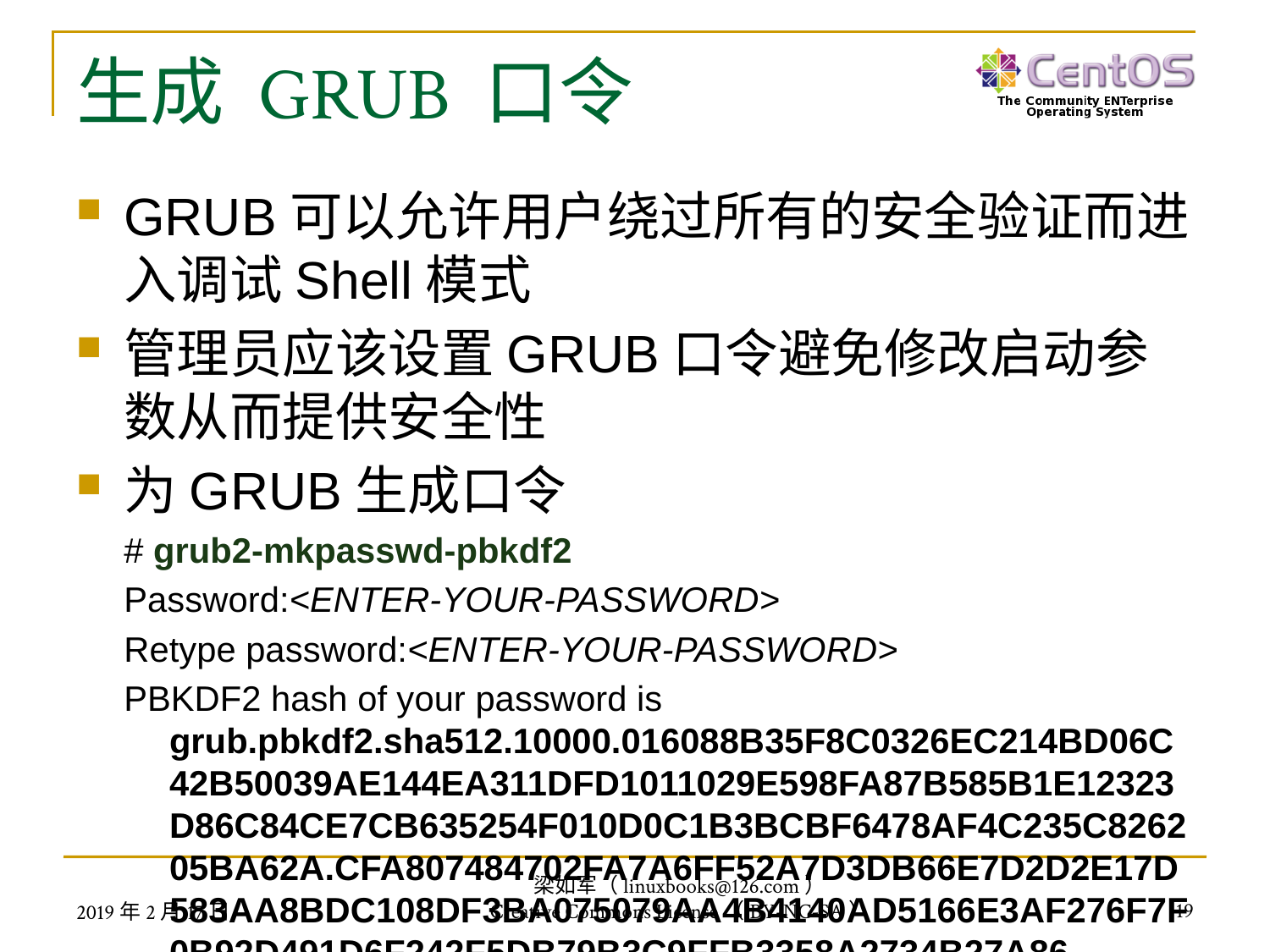

# 生成 GRUB 口令
GRUB可以允许用户绕过所有的安全验证而进入调试Shell模式
管理员应该设置GRUB口令避免修改启动参数从而提供安全性
为GRUB生成口令
# grub2-mkpasswd-pbkdf2
Password:<ENTER-YOUR-PASSWORD>
Retype password:<ENTER-YOUR-PASSWORD>
PBKDF2 hash of your password is grub.pbkdf2.sha512.10000.016088B35F8C0326EC214BD06C42B50039AE144EA311DFD1011029E598FA87B585B1E12323D86C84CE7CB635254F010D0C1B3BCBF6478AF4C235C826205BA62A.CFA807484702FA7A6FF52A7D3DB66E7D2D2E17D583AA8BDC108DF3BA075079AA4B4140AD5166E3AF276F7F0B92D491D6F242F5DB79B3C9FFB3358A2734B27A86

梁如军（linuxbooks@126.com）
Creative Commons License（BY-NC-SA）
2019年2月17日
19